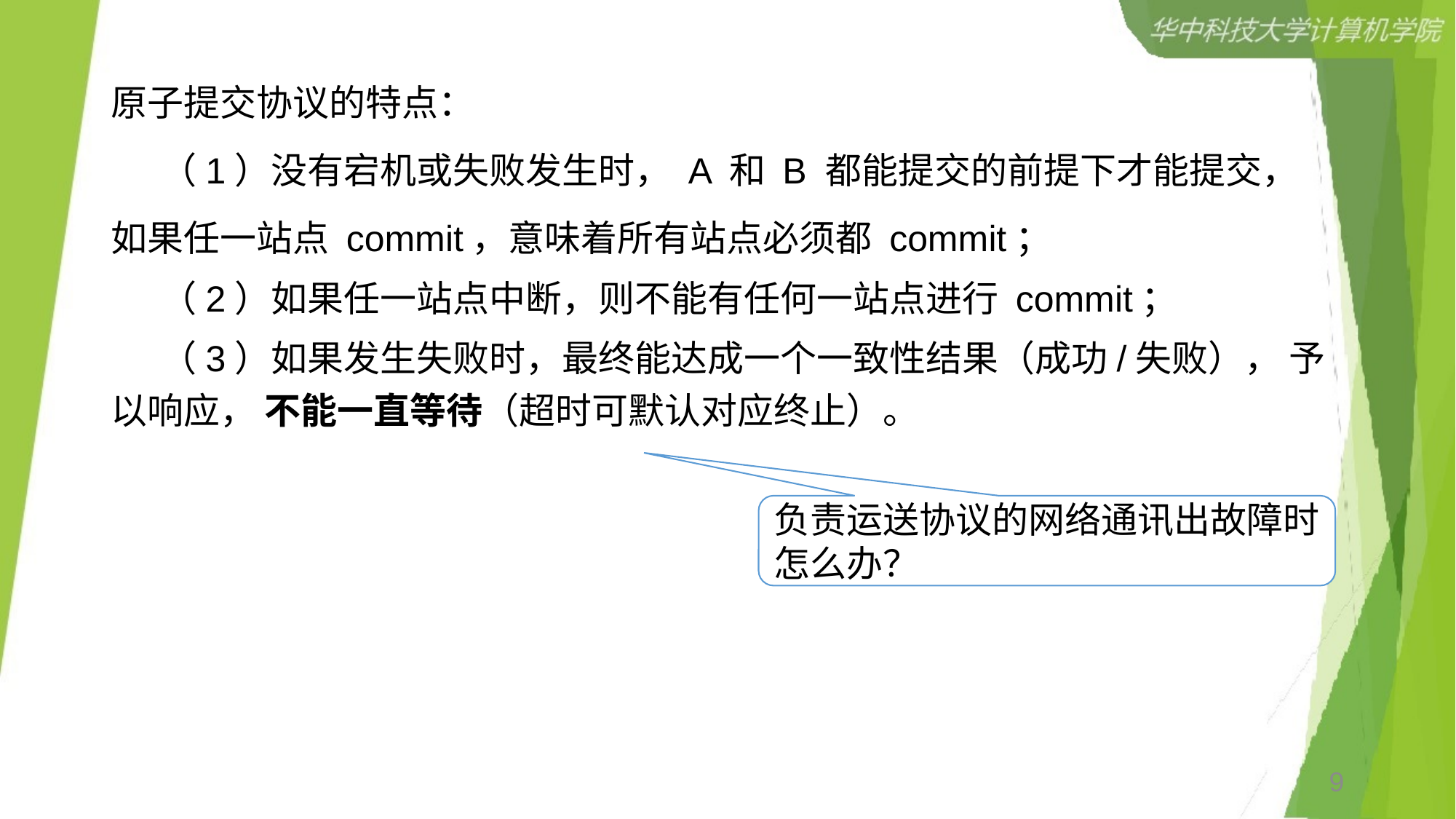

原子提交协议的特点：
     （1）没有宕机或失败发生时， A 和 B 都能提交的前提下才能提交，
如果任一站点 commit，意味着所有站点必须都 commit；
     （2）如果任一站点中断，则不能有任何一站点进行 commit；
     （3）如果发生失败时，最终能达成一个一致性结果（成功/失败）， 予以响应， 不能一直等待（超时可默认对应终止）。
负责运送协议的网络通讯出故障时怎么办？
9